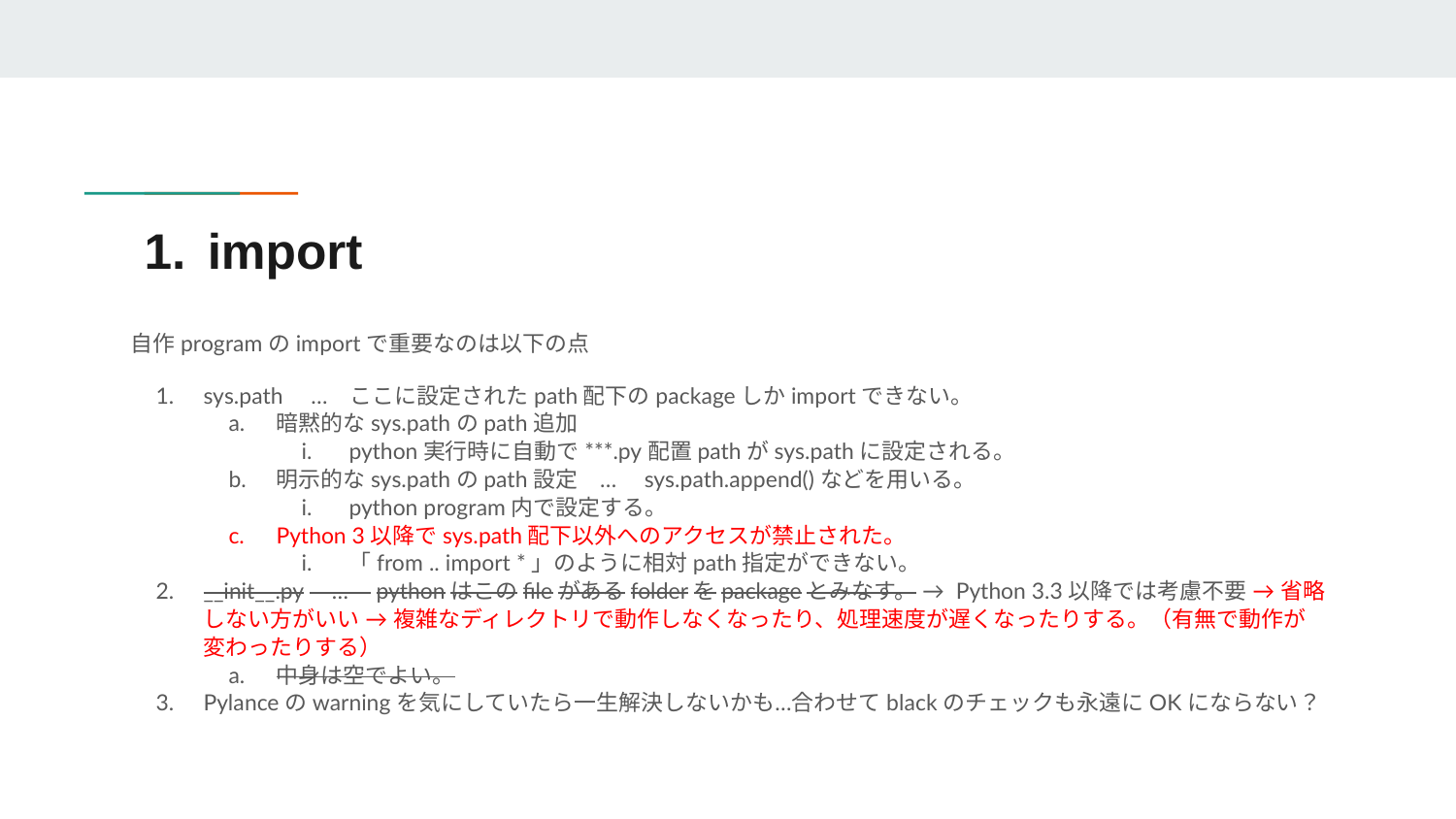

# import
自作programのimportで重要なのは以下の点
sys.path　…　ここに設定されたpath配下のpackageしかimportできない。
暗黙的なsys.pathのpath追加
python実行時に自動で***.py配置pathがsys.pathに設定される。
明示的なsys.pathのpath設定　…　sys.path.append()などを用いる。
python program内で設定する。
Python 3以降でsys.path配下以外へのアクセスが禁止された。
「from .. import *」のように相対path指定ができない。
__init__.py　…　pythonはこのfileがあるfolderをpackageとみなす。 → Python 3.3以降では考慮不要 → 省略しない方がいい → 複雑なディレクトリで動作しなくなったり、処理速度が遅くなったりする。（有無で動作が変わったりする）
中身は空でよい。
Pylanceのwarningを気にしていたら一生解決しないかも…合わせてblackのチェックも永遠にOKにならない？